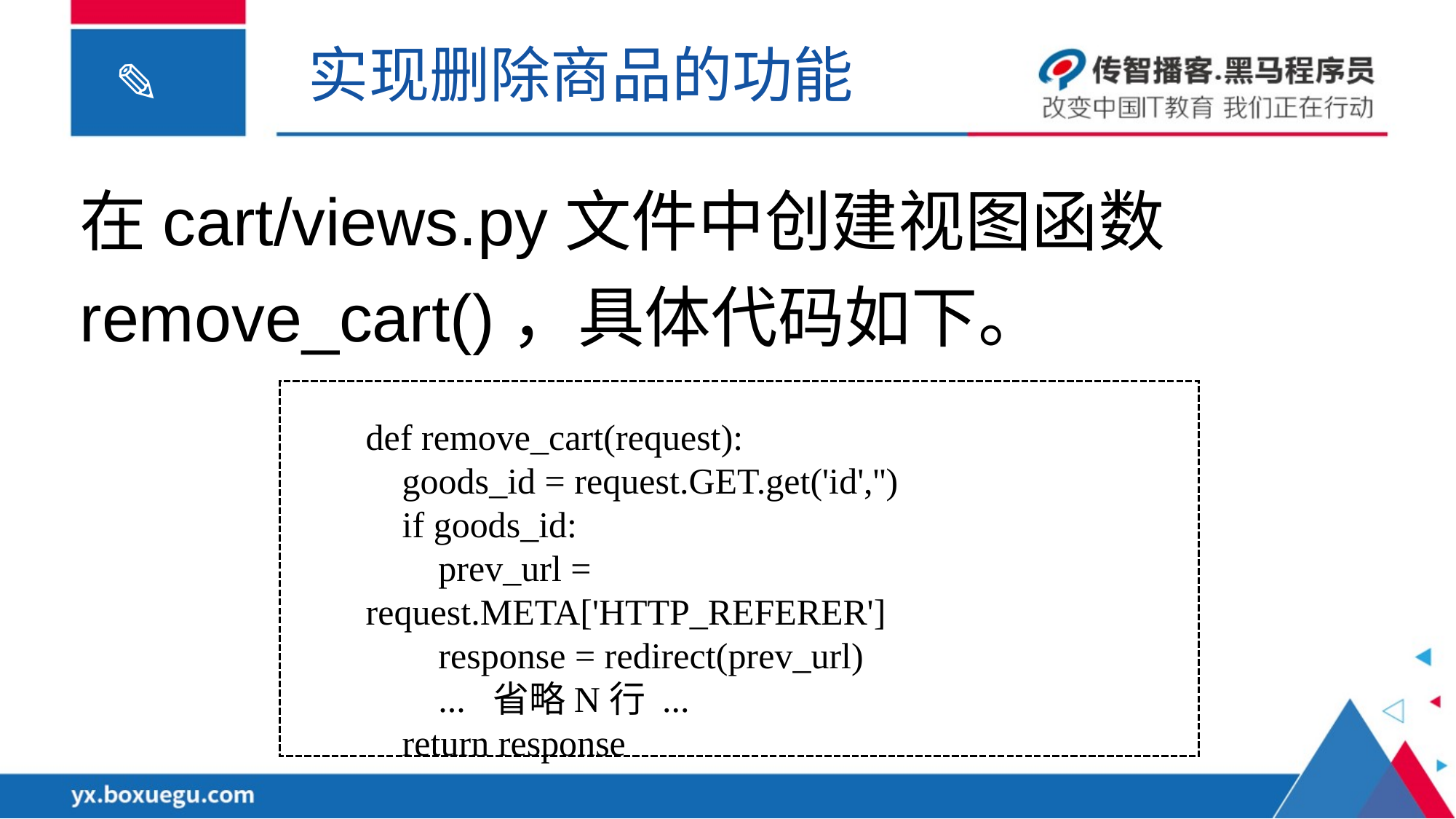

实现删除商品的功能
在cart/views.py文件中创建视图函数remove_cart()，具体代码如下。

def remove_cart(request):
    goods_id = request.GET.get('id','')
    if goods_id:
        prev_url = request.META['HTTP_REFERER']
        response = redirect(prev_url)
        ...  省略N行 ...
    return response